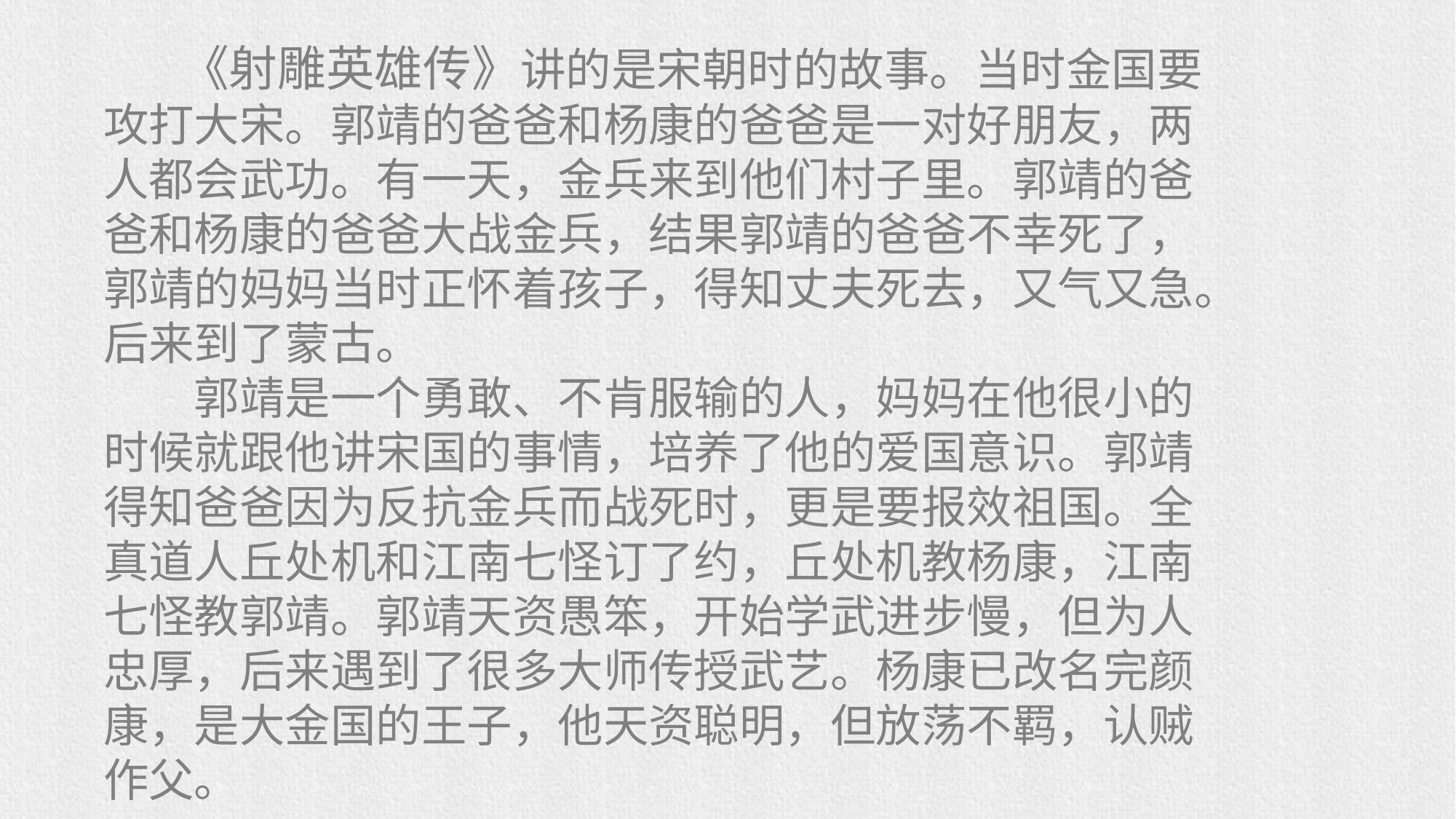

《射雕英雄传》讲的是宋朝时的故事。当时金国要攻打大宋。郭靖的爸爸和杨康的爸爸是一对好朋友，两人都会武功。有一天，金兵来到他们村子里。郭靖的爸爸和杨康的爸爸大战金兵，结果郭靖的爸爸不幸死了，郭靖的妈妈当时正怀着孩子，得知丈夫死去，又气又急。后来到了蒙古。
　　郭靖是一个勇敢、不肯服输的人，妈妈在他很小的时候就跟他讲宋国的事情，培养了他的爱国意识。郭靖得知爸爸因为反抗金兵而战死时，更是要报效祖国。全真道人丘处机和江南七怪订了约，丘处机教杨康，江南七怪教郭靖。郭靖天资愚笨，开始学武进步慢，但为人忠厚，后来遇到了很多大师传授武艺。杨康已改名完颜康，是大金国的王子，他天资聪明，但放荡不羁，认贼作父。